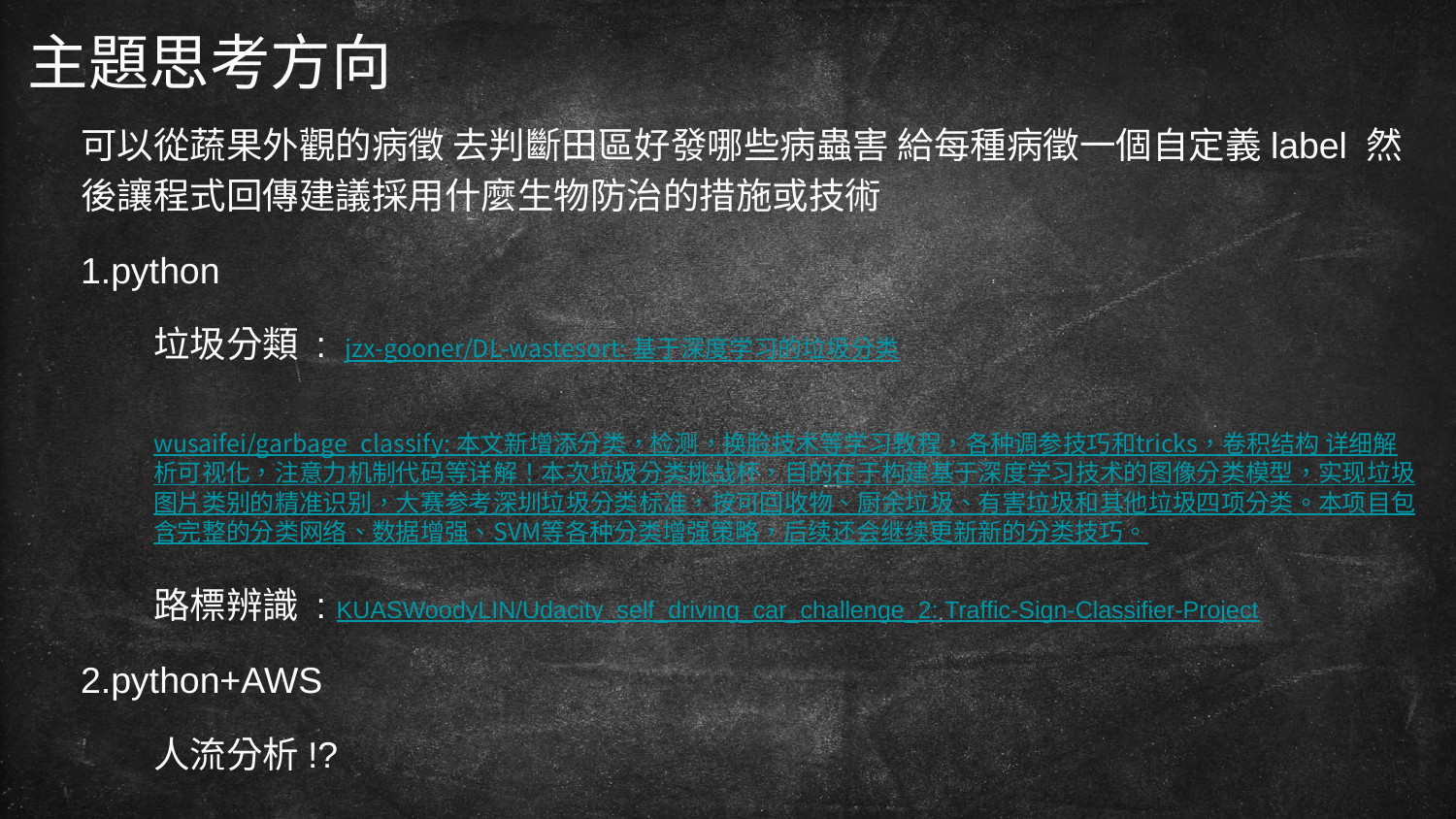

主題思考方向
可以從蔬果外觀的病徵 去判斷田區好發哪些病蟲害 給每種病徵一個自定義label 然後讓程式回傳建議採用什麼生物防治的措施或技術
1.python
垃圾分類 : jzx-gooner/DL-wastesort: 基于深度学习的垃圾分类
		wusaifei/garbage_classify: 本文新增添分类，检测，换脸技术等学习教程，各种调参技巧和tricks，卷积结构 详细解析可视化，注意力机制代码等详解！本次垃圾分类挑战杯，目的在于构建基于深度学习技术的图像分类模型，实现垃圾图片类别的精准识别，大赛参考深圳垃圾分类标准，按可回收物、厨余垃圾、有害垃圾和其他垃圾四项分类。本项目包含完整的分类网络、数据增强、SVM等各种分类增强策略，后续还会继续更新新的分类技巧。
路標辨識 : KUASWoodyLIN/Udacity_self_driving_car_challenge_2: Traffic-Sign-Classifier-Project
2.python+AWS
人流分析!?